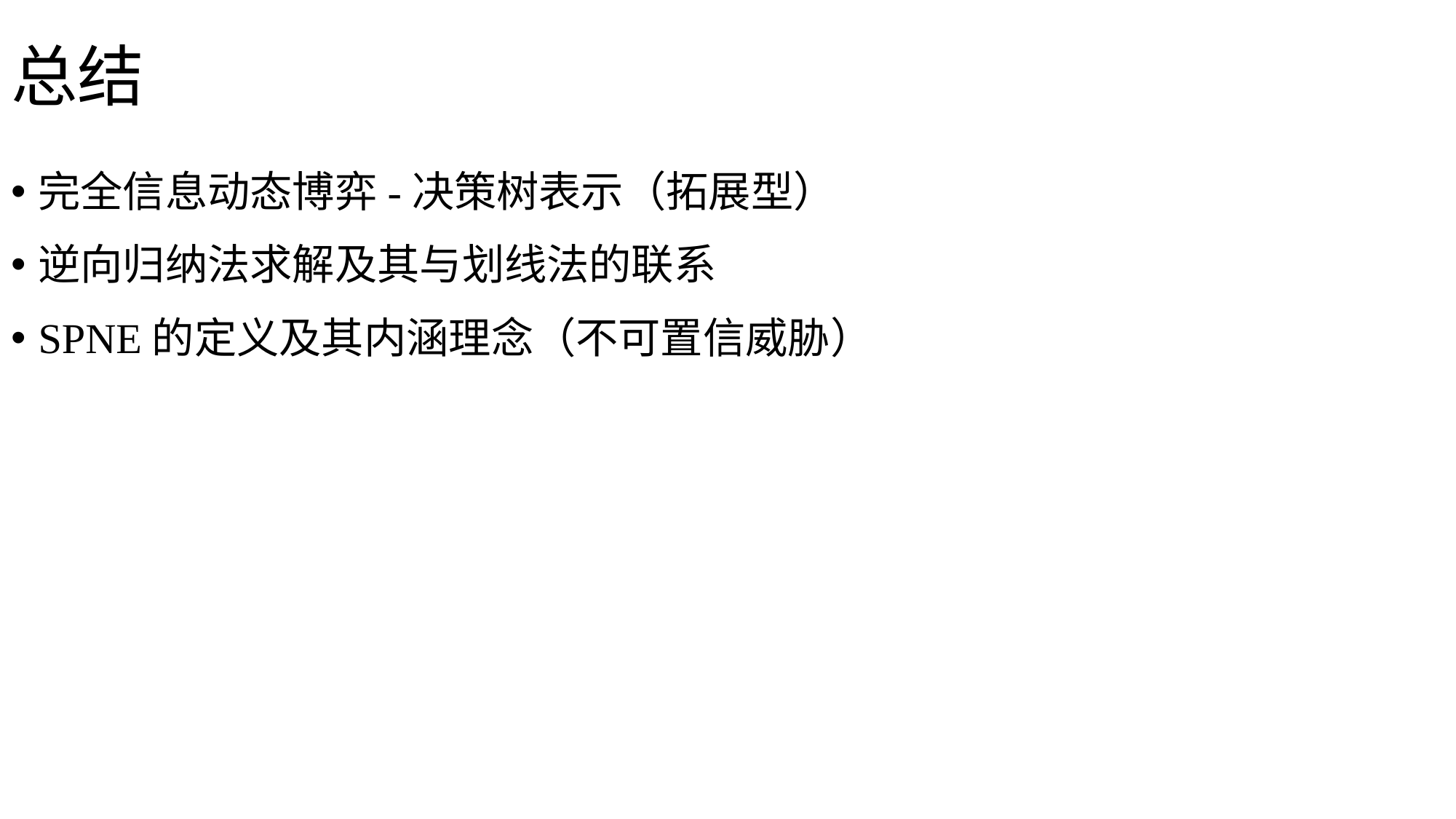

# 总结
完全信息动态博弈-决策树表示（拓展型）
逆向归纳法求解及其与划线法的联系
SPNE的定义及其内涵理念（不可置信威胁）